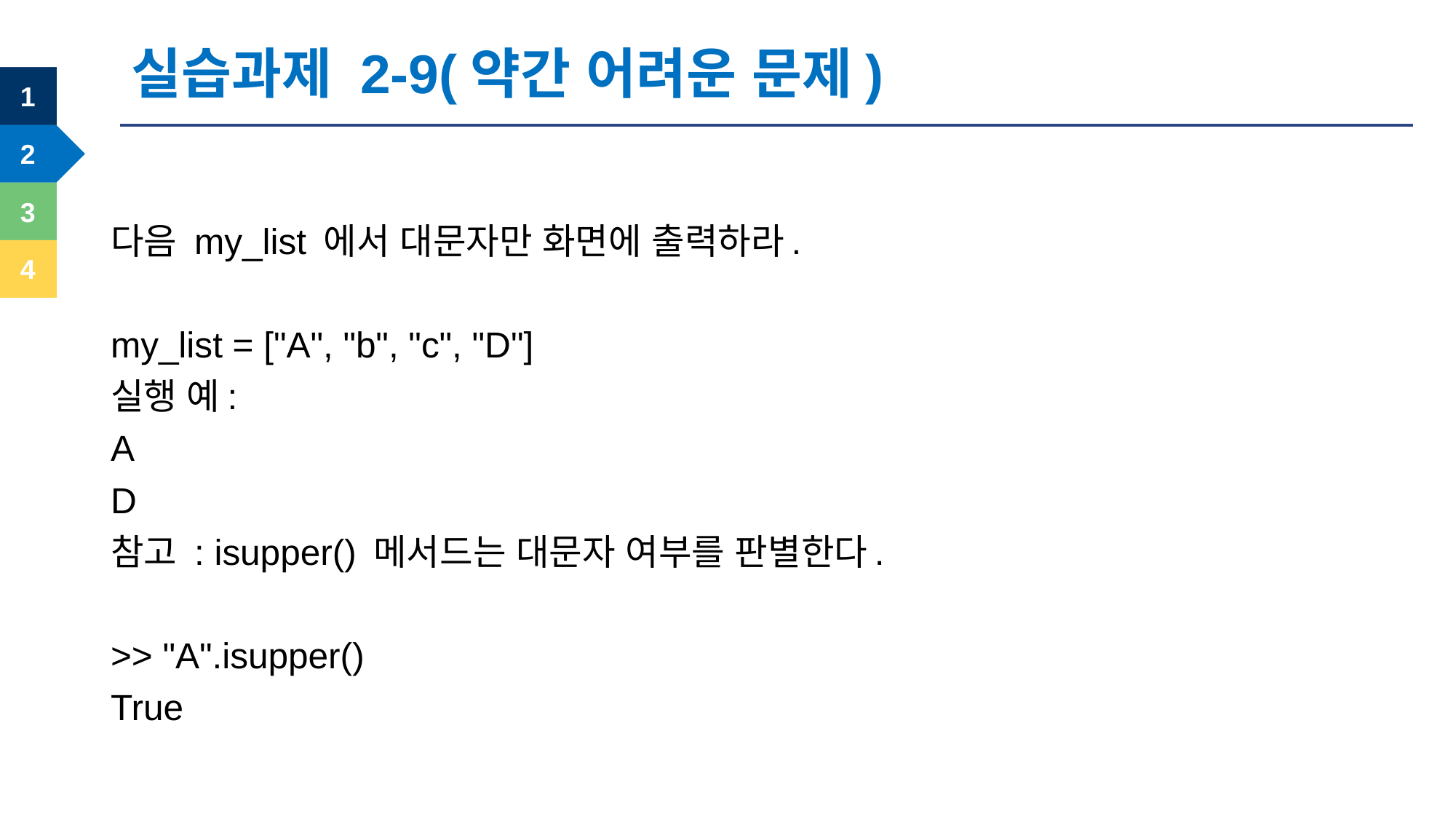

실습과제 2-9(약간 어려운 문제)
다음 my_list 에서 대문자만 화면에 출력하라.

my_list = ["A", "b", "c", "D"]
실행 예:
A
D
참고 : isupper() 메서드는 대문자 여부를 판별한다.

>> "A".isupper()
True